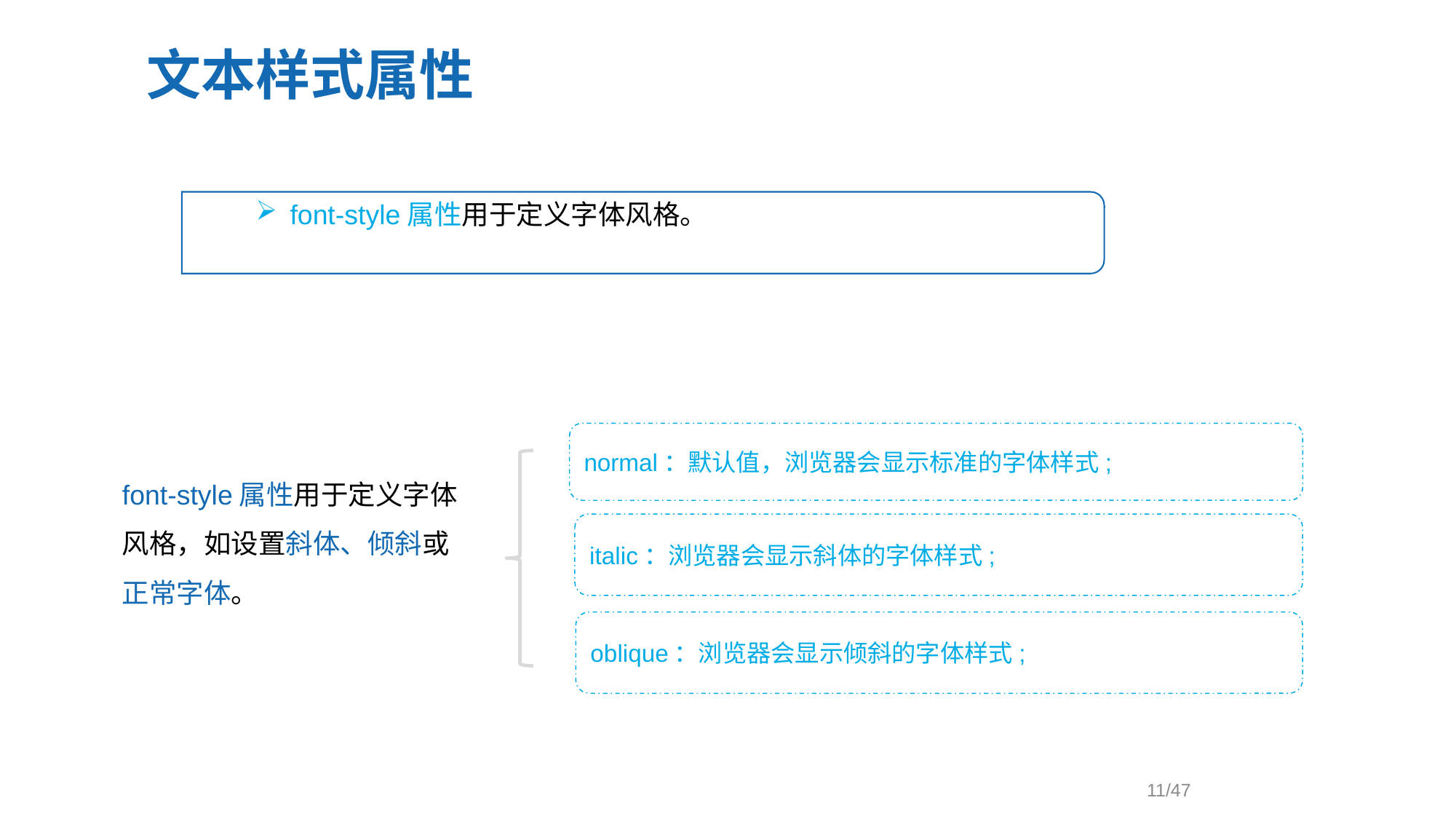

文本样式属性

font-style属性用于定义字体风格。
normal：默认值，浏览器会显示标准的字体样式;

font-style属性用于定义字体风格，如设置斜体、倾斜或正常字体。
italic：浏览器会显示斜体的字体样式;
oblique：浏览器会显示倾斜的字体样式;
11/47